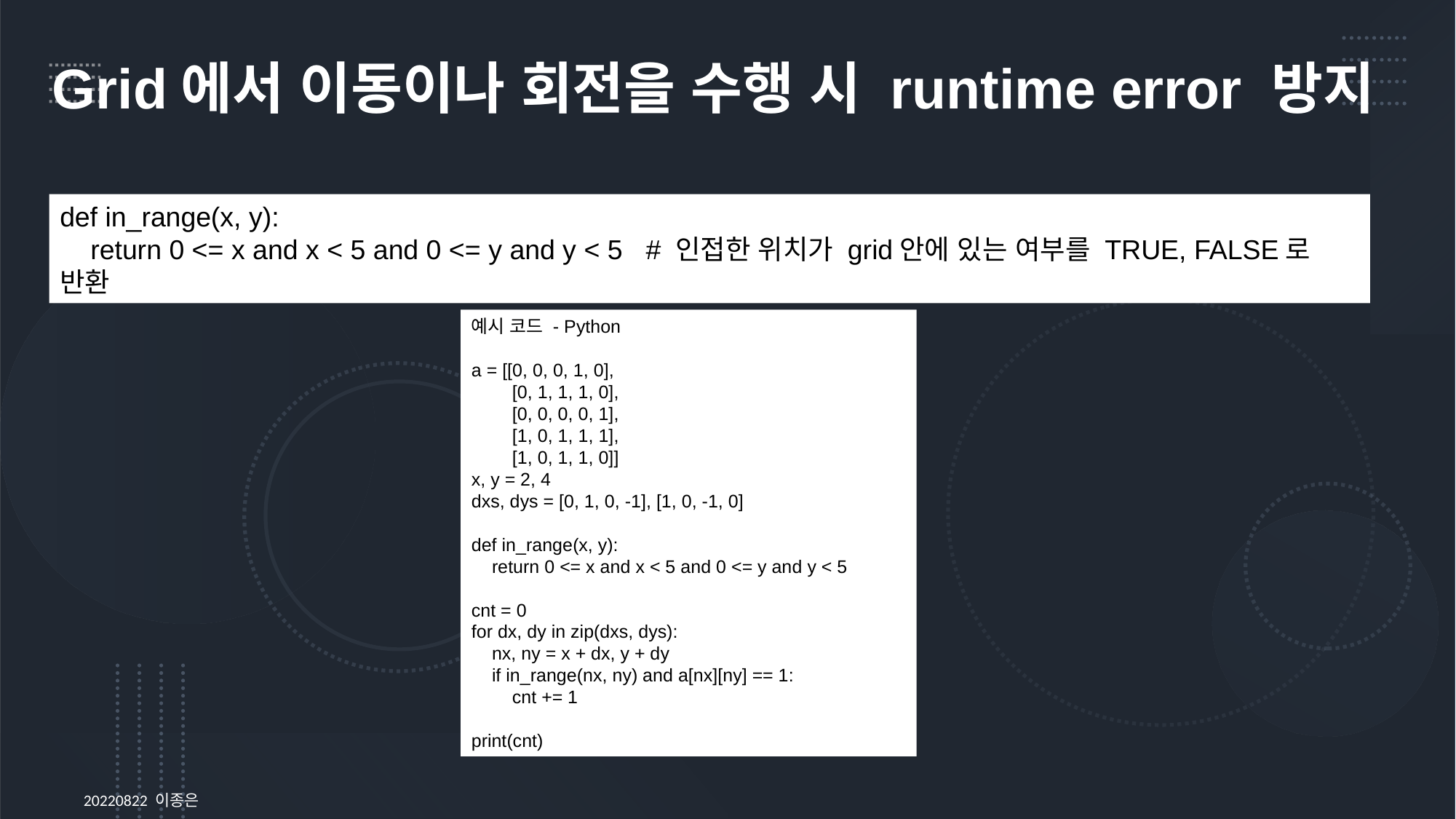

Grid에서 이동이나 회전을 수행 시 runtime error 방지

def in_range(x, y):
    return 0 <= x and x < 5 and 0 <= y and y < 5   # 인접한 위치가 grid안에 있는 여부를 TRUE, FALSE로 반환

예시 코드 - Python

a = [[0, 0, 0, 1, 0],
        [0, 1, 1, 1, 0],
        [0, 0, 0, 0, 1],
        [1, 0, 1, 1, 1],
        [1, 0, 1, 1, 0]]
x, y = 2, 4
dxs, dys = [0, 1, 0, -1], [1, 0, -1, 0]

def in_range(x, y):
    return 0 <= x and x < 5 and 0 <= y and y < 5

cnt = 0
for dx, dy in zip(dxs, dys):
    nx, ny = x + dx, y + dy
    if in_range(nx, ny) and a[nx][ny] == 1:
        cnt += 1

print(cnt)

20220822 이종은